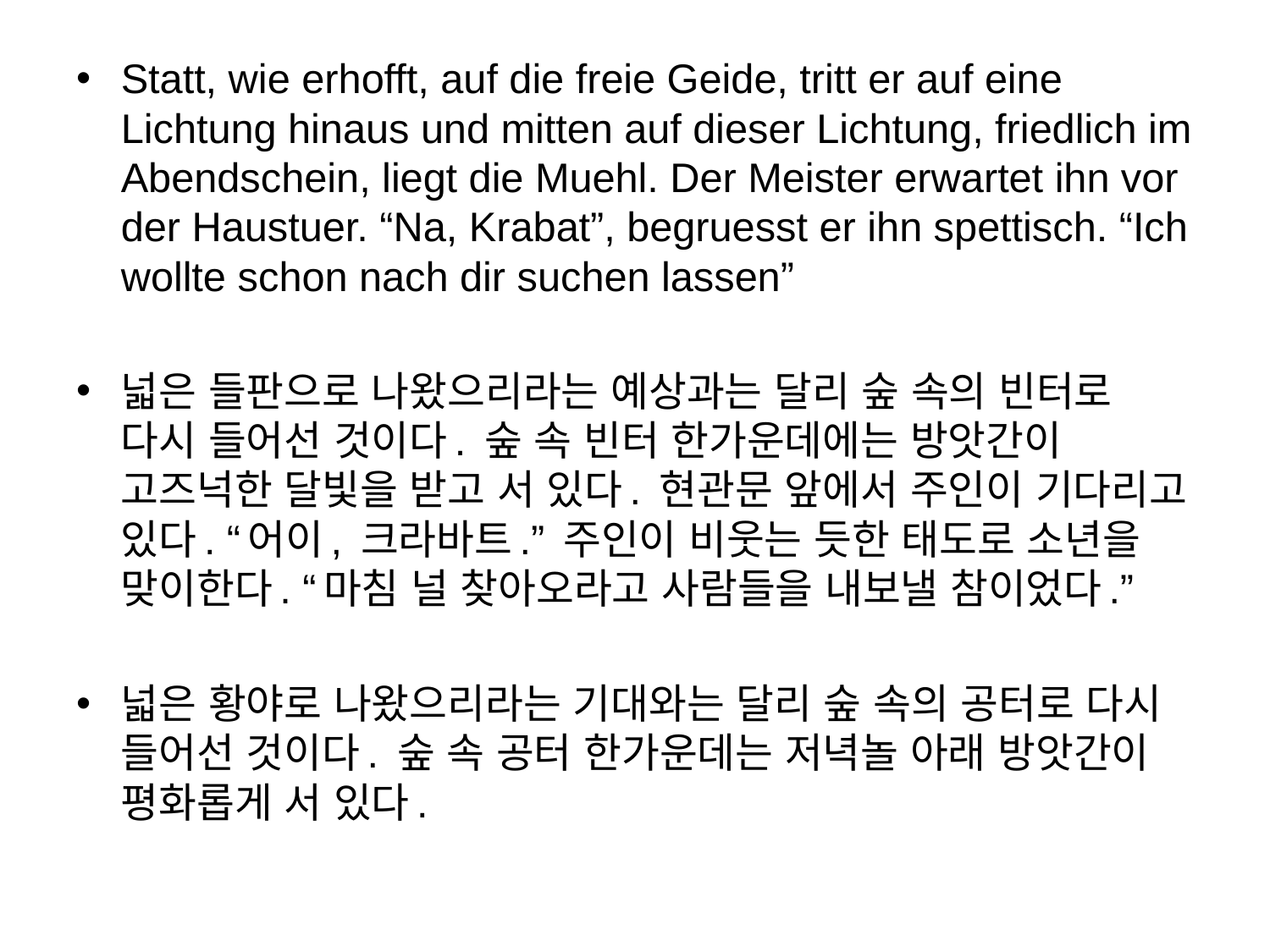

Statt, wie erhofft, auf die freie Geide, tritt er auf eine Lichtung hinaus und mitten auf dieser Lichtung, friedlich im Abendschein, liegt die Muehl. Der Meister erwartet ihn vor der Haustuer. “Na, Krabat”, begruesst er ihn spettisch. “Ich wollte schon nach dir suchen lassen”

넓은 들판으로 나왔으리라는 예상과는 달리 숲 속의 빈터로 다시 들어선 것이다. 숲 속 빈터 한가운데에는 방앗간이 고즈넉한 달빛을 받고 서 있다. 현관문 앞에서 주인이 기다리고 있다. “어이, 크라바트.” 주인이 비웃는 듯한 태도로 소년을 맞이한다. “마침 널 찾아오라고 사람들을 내보낼 참이었다.”

넓은 황야로 나왔으리라는 기대와는 달리 숲 속의 공터로 다시 들어선 것이다. 숲 속 공터 한가운데는 저녁놀 아래 방앗간이 평화롭게 서 있다.